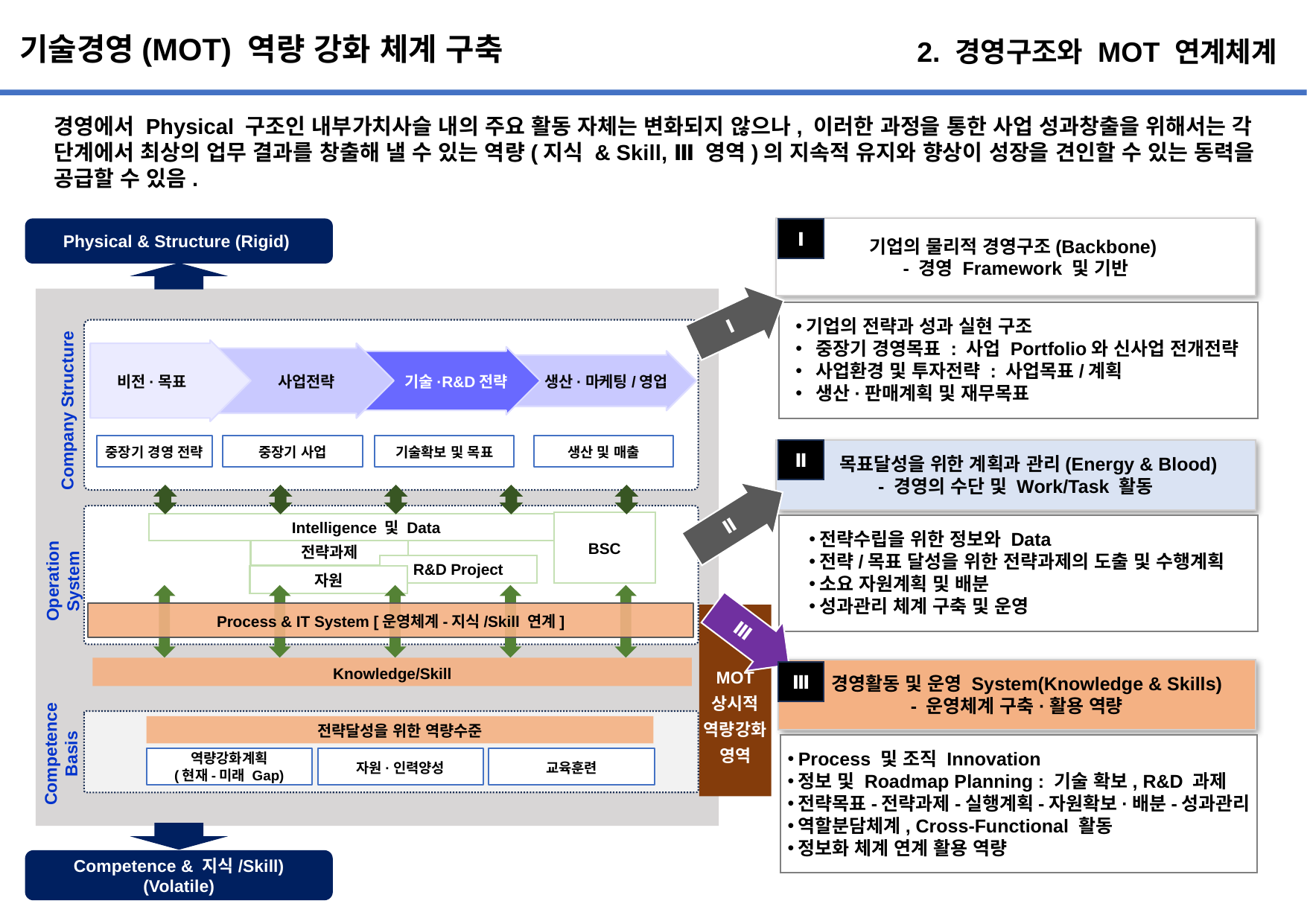

기술경영(MOT) 역량 강화 체계 구축
# 2. 경영구조와 MOT 연계체계
경영에서 Physical 구조인 내부가치사슬 내의 주요 활동 자체는 변화되지 않으나, 이러한 과정을 통한 사업 성과창출을 위해서는 각
단계에서 최상의 업무 결과를 창출해 낼 수 있는 역량(지식 & Skill, Ⅲ 영역)의 지속적 유지와 향상이 성장을 견인할 수 있는 동력을
공급할 수 있음.
기업의 물리적 경영구조(Backbone)
- 경영 Framework 및 기반
Physical & Structure (Rigid)
Ⅰ

Ⅰ

기업의 전략과 성과 실현 구조
 중장기 경영목표 : 사업 Portfolio와 신사업 전개전략
 사업환경 및 투자전략 : 사업목표/계획
 생산·판매계획 및 재무목표

비전·목표
       사업전략
        기술·R&D전략
       생산·마케팅/영업
Company Structure
중장기 경영 전략
중장기 사업
기술확보 및 목표
생산 및 매출
Ⅱ
    목표달성을 위한 계획과 관리(Energy & Blood)
- 경영의 수단 및 Work/Task 활동

Ⅱ

BSC
Intelligence 및 Data

전략수립을 위한 정보와 Data
전략/목표 달성을 위한 전략과제의 도출 및 수행계획
소요 자원계획 및 배분
성과관리 체계 구축 및 운영
전략과제
Operation
System
R&D Project
자원

Process & IT System [운영체계-지식/Skill 연계]

MOT
상시적
역량강화
영역

Ⅲ
Knowledge/Skill
   경영활동 및 운영 System(Knowledge & Skills)
- 운영체계 구축·활용 역량
Ⅲ

전략달성을 위한 역량수준
Competence
Basis

Process 및 조직 Innovation
정보 및 Roadmap Planning : 기술 확보, R&D 과제
전략목표-전략과제-실행계획-자원확보·배분-성과관리
역할분담체계, Cross-Functional 활동
정보화 체계 연계 활용 역량
역량강화계획
(현재-미래 Gap)
자원·인력양성
교육훈련

Competence & 지식/Skill) (Volatile)